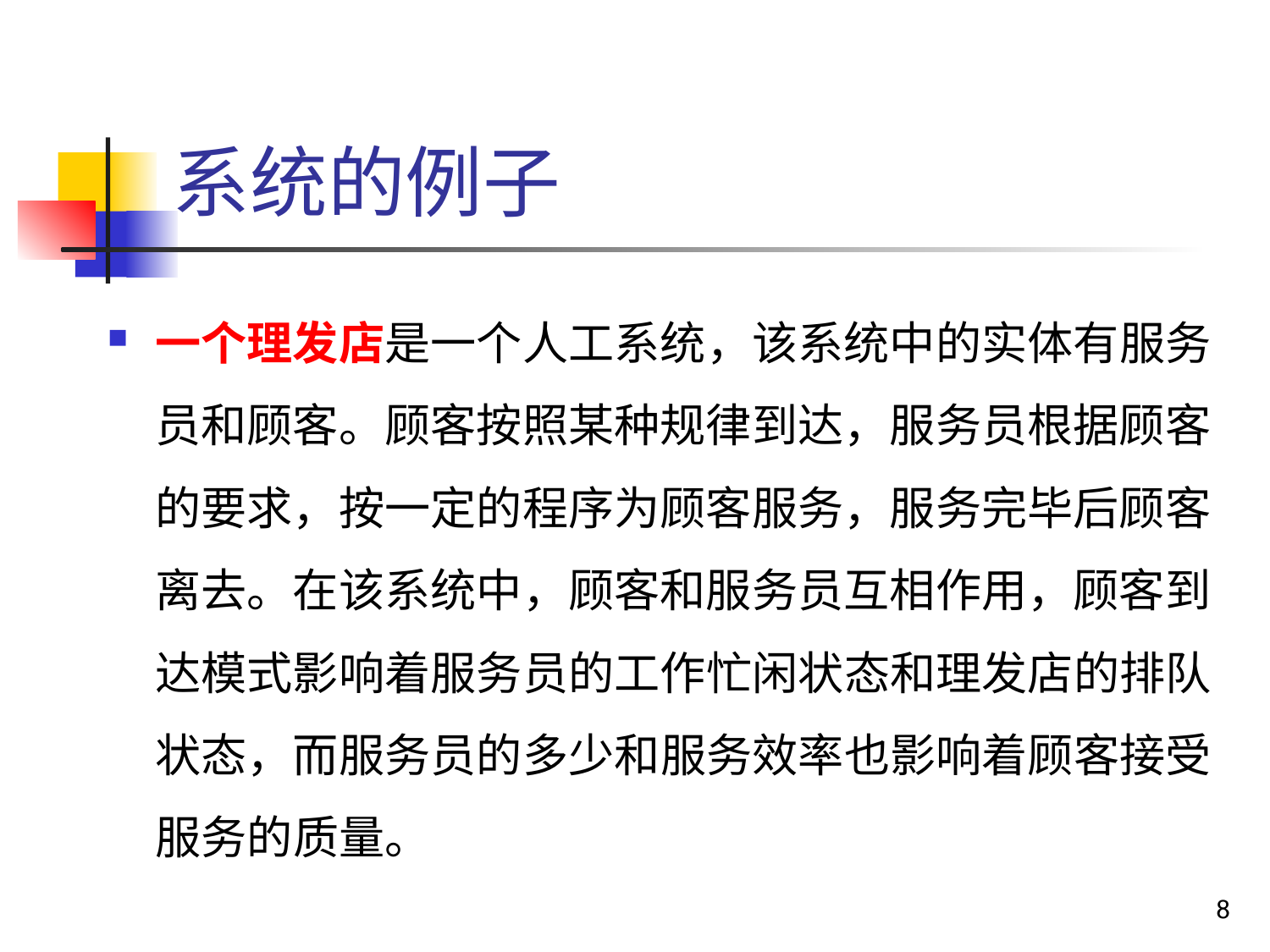

# 系统的例子
一个理发店是一个人工系统，该系统中的实体有服务员和顾客。顾客按照某种规律到达，服务员根据顾客的要求，按一定的程序为顾客服务，服务完毕后顾客离去。在该系统中，顾客和服务员互相作用，顾客到达模式影响着服务员的工作忙闲状态和理发店的排队状态，而服务员的多少和服务效率也影响着顾客接受服务的质量。

8